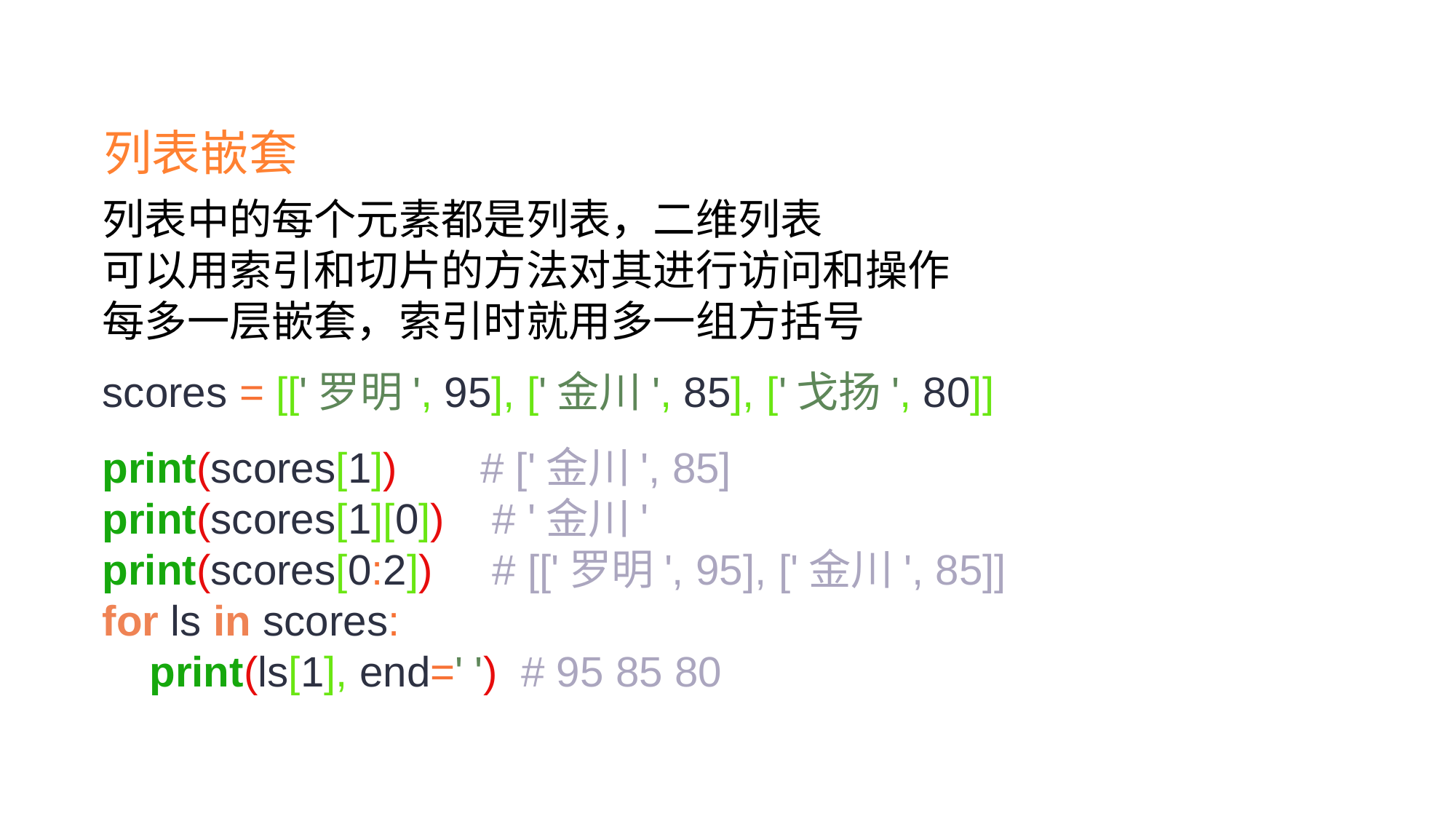

列表嵌套
列表中的每个元素都是列表，二维列表
可以用索引和切片的方法对其进行访问和操作
每多一层嵌套，索引时就用多一组方括号
scores = [['罗明', 95], ['金川', 85], ['戈扬', 80]]
print(scores[1])       # ['金川', 85]
print(scores[1][0])    # '金川'
print(scores[0:2])     # [['罗明', 95], ['金川', 85]]
for ls in scores:
    print(ls[1], end=' ')  # 95 85 80